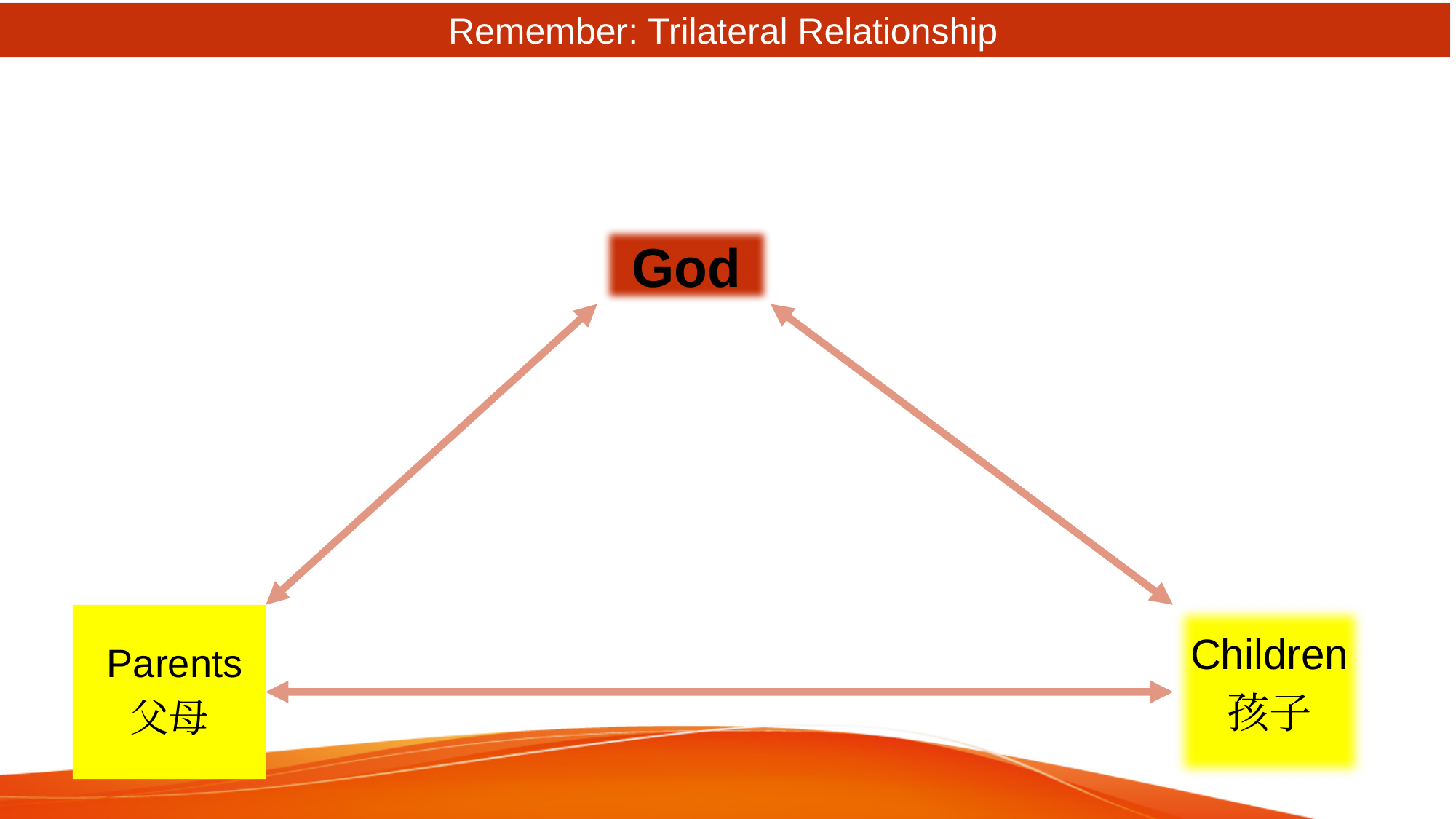

Remember: Trilateral Relationship
God
 Parents
父母
Children
孩子